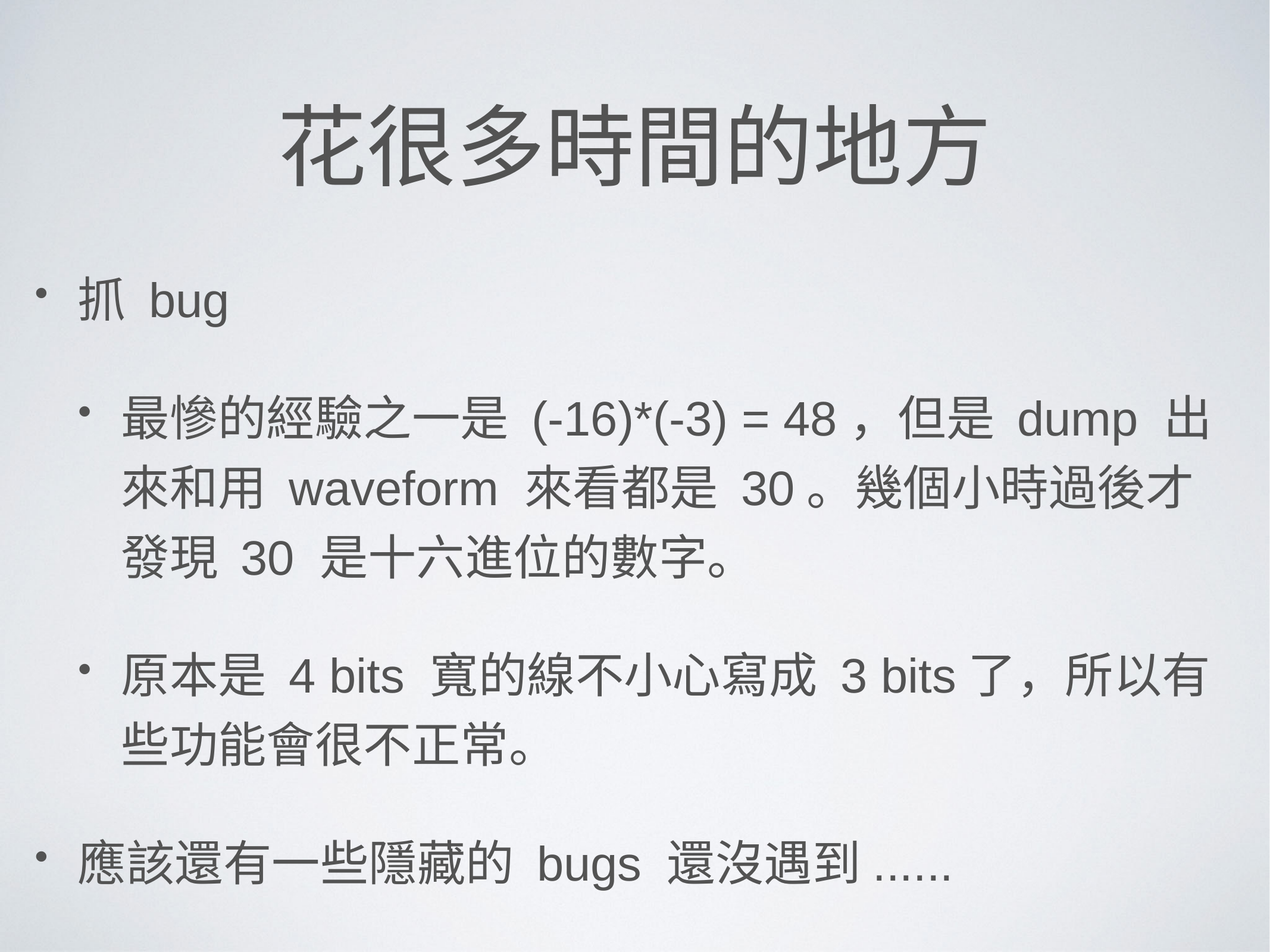

# 花很多時間的地方
抓 bug
最慘的經驗之一是 (-16)*(-3) = 48，但是 dump 出來和用 waveform 來看都是 30。幾個小時過後才發現 30 是十六進位的數字。
原本是 4 bits 寬的線不小心寫成 3 bits了，所以有些功能會很不正常。
應該還有一些隱藏的 bugs 還沒遇到......